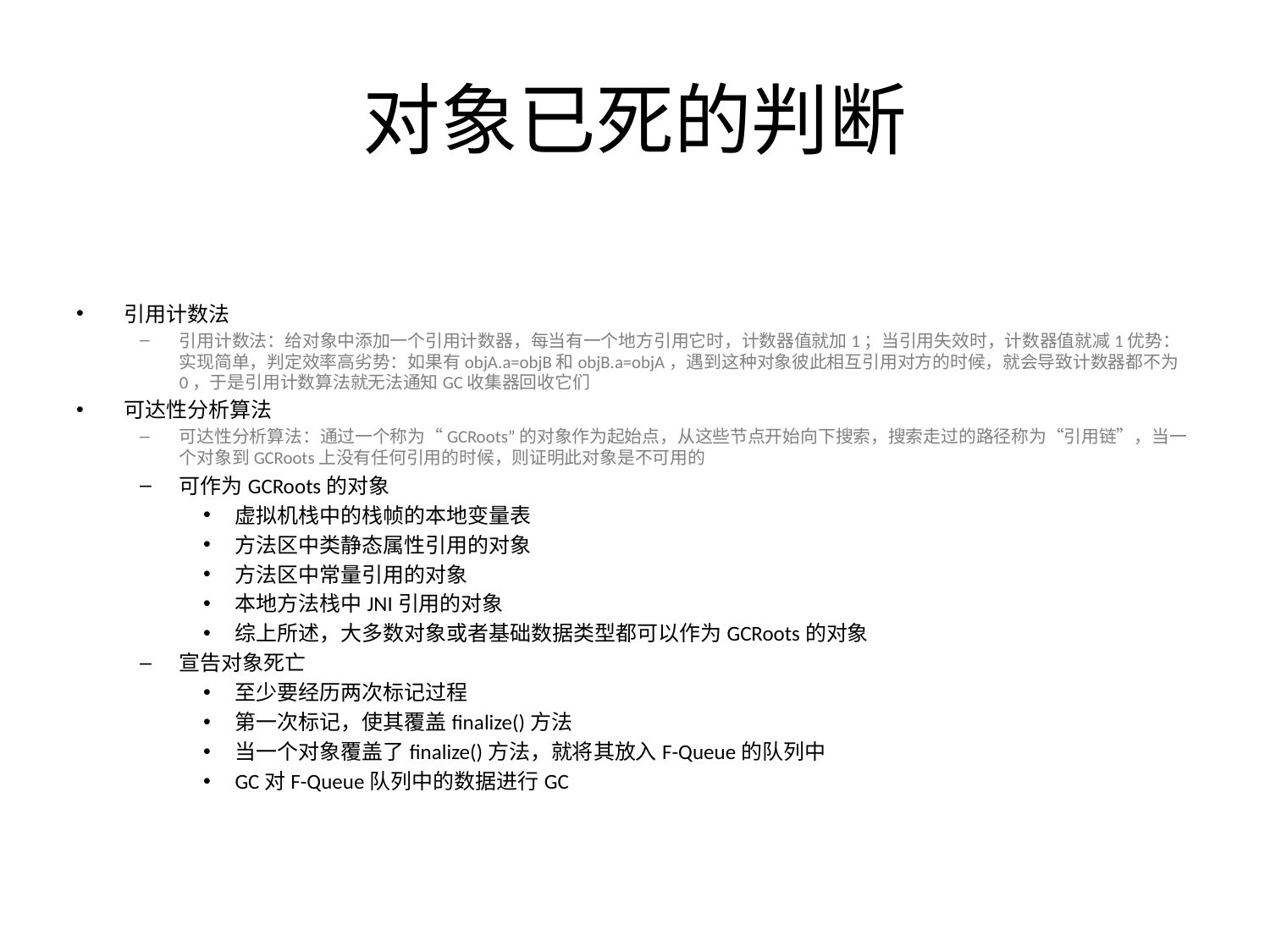

# 对象已死的判断

引用计数法
引用计数法：给对象中添加一个引用计数器，每当有一个地方引用它时，计数器值就加1；当引用失效时，计数器值就减1优势：实现简单，判定效率高劣势：如果有objA.a=objB和objB.a=objA，遇到这种对象彼此相互引用对方的时候，就会导致计数器都不为0，于是引用计数算法就无法通知GC收集器回收它们
可达性分析算法
可达性分析算法：通过一个称为“GCRoots”的对象作为起始点，从这些节点开始向下搜索，搜索走过的路径称为“引用链”，当一个对象到GCRoots上没有任何引用的时候，则证明此对象是不可用的
可作为GCRoots的对象
虚拟机栈中的栈帧的本地变量表
方法区中类静态属性引用的对象
方法区中常量引用的对象
本地方法栈中JNI引用的对象
综上所述，大多数对象或者基础数据类型都可以作为GCRoots的对象
宣告对象死亡
至少要经历两次标记过程
第一次标记，使其覆盖finalize()方法
当一个对象覆盖了finalize()方法，就将其放入F-Queue的队列中
GC对F-Queue队列中的数据进行GC